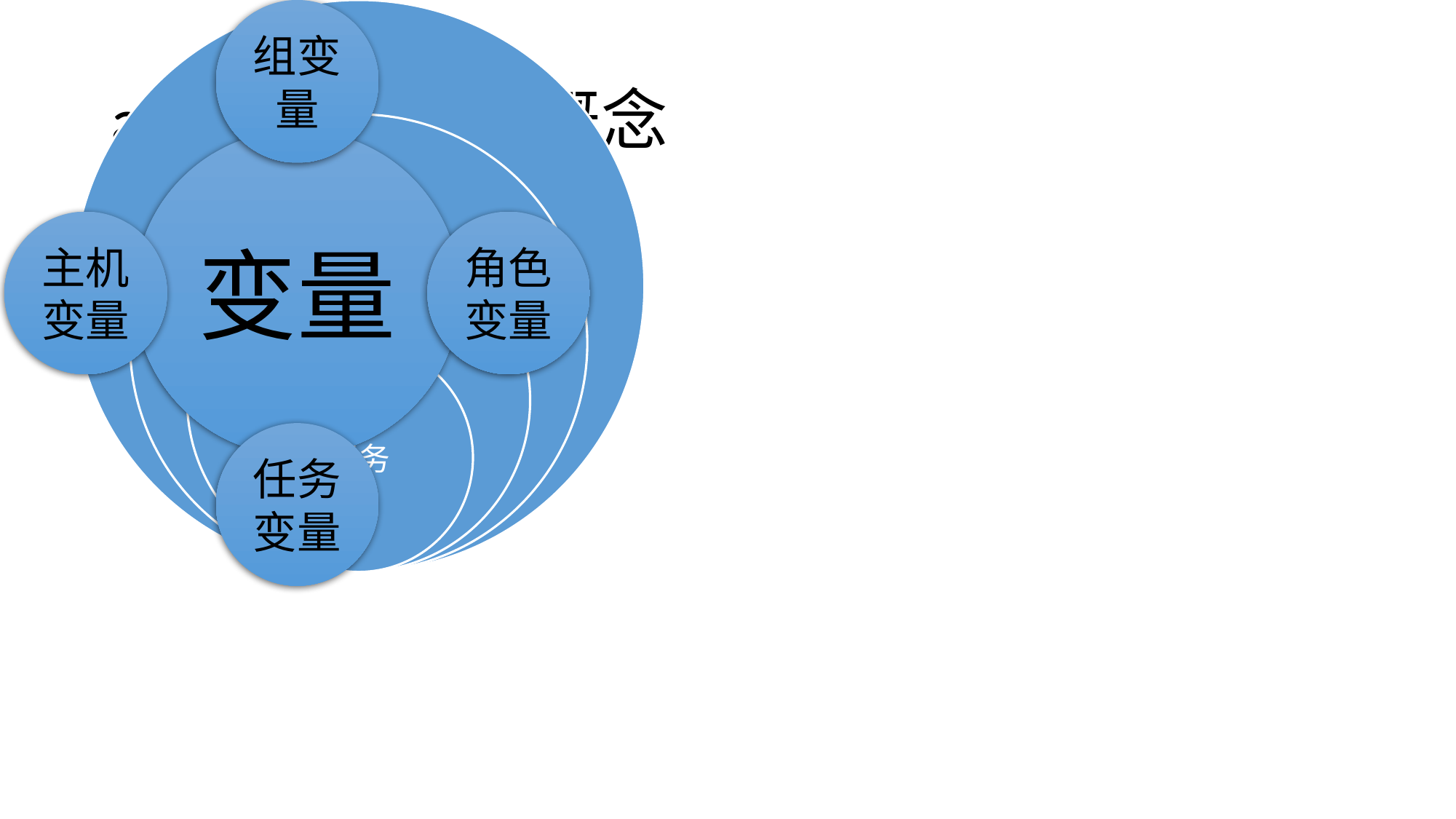

# ansible 的基本概念
剧本
剧本
角色
任务
变量
组变量
角色变量
任务变量
主机变量